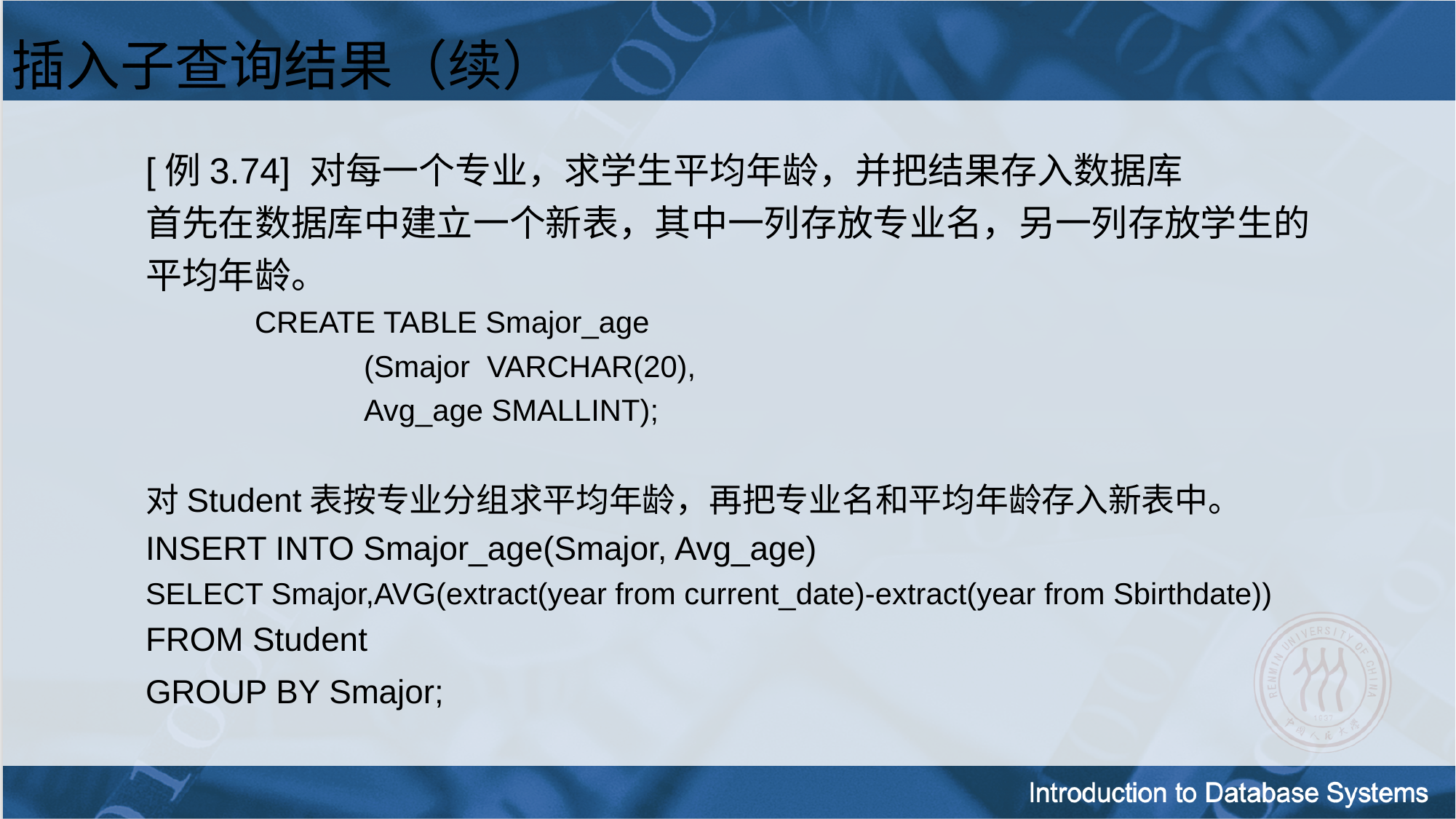

插入子查询结果（续）
[例3.74] 对每一个专业，求学生平均年龄，并把结果存入数据库
首先在数据库中建立一个新表，其中一列存放专业名，另一列存放学生的平均年龄。
	CREATE TABLE Smajor_age
		(Smajor  VARCHAR(20),
		Avg_age SMALLINT);

对Student表按专业分组求平均年龄，再把专业名和平均年龄存入新表中。
INSERT INTO Smajor_age(Smajor, Avg_age)
SELECT Smajor,AVG(extract(year from current_date)-extract(year from Sbirthdate))
FROM Student
GROUP BY Smajor;